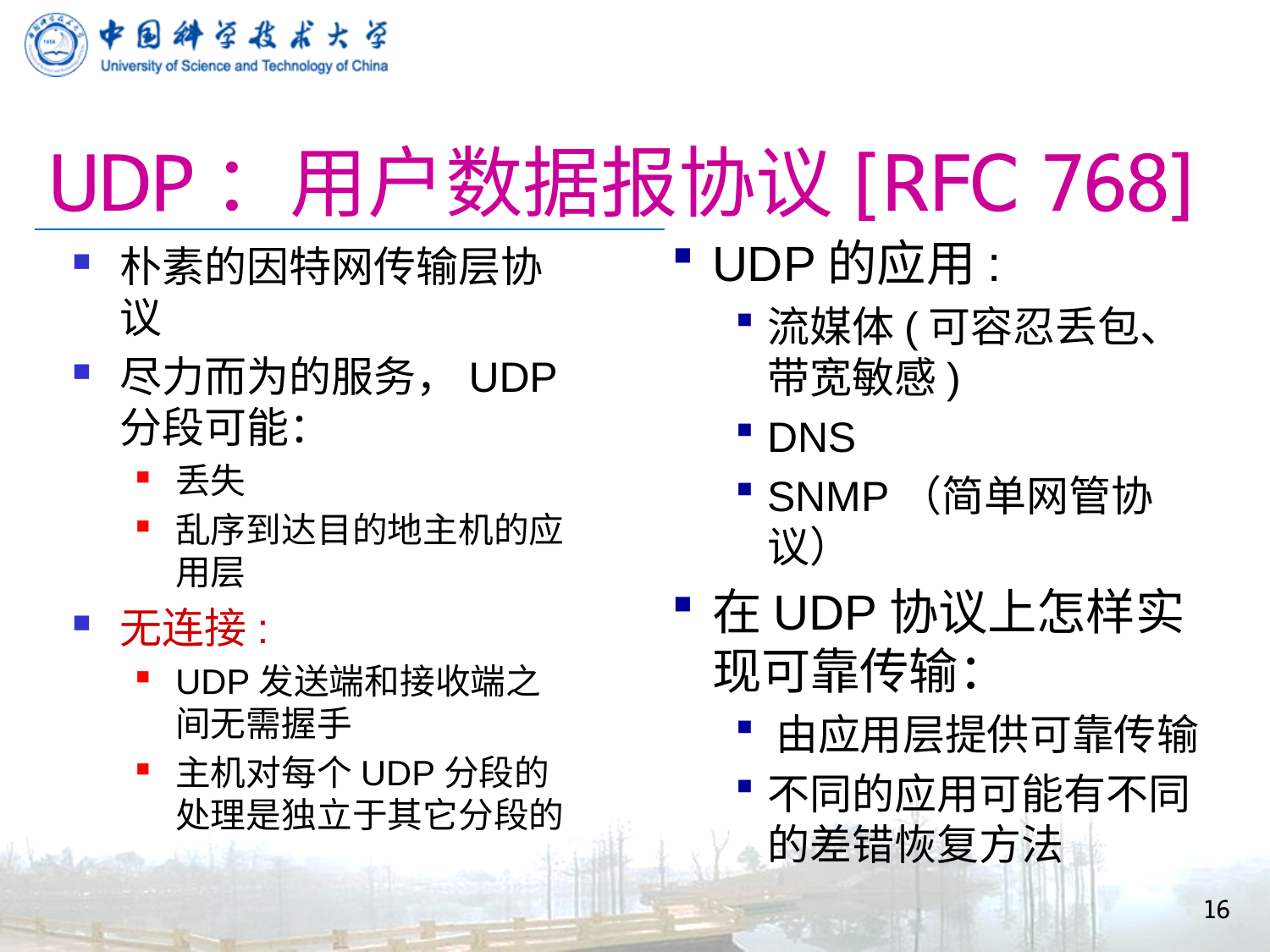

# UDP：用户数据报协议[RFC 768]
UDP的应用:
流媒体(可容忍丢包、带宽敏感)
DNS
SNMP（简单网管协议）
在UDP协议上怎样实现可靠传输：
由应用层提供可靠传输
不同的应用可能有不同的差错恢复方法
朴素的因特网传输层协议
尽力而为的服务，UDP分段可能：
丢失
乱序到达目的地主机的应用层
无连接:
UDP发送端和接收端之间无需握手
主机对每个UDP分段的处理是独立于其它分段的
16